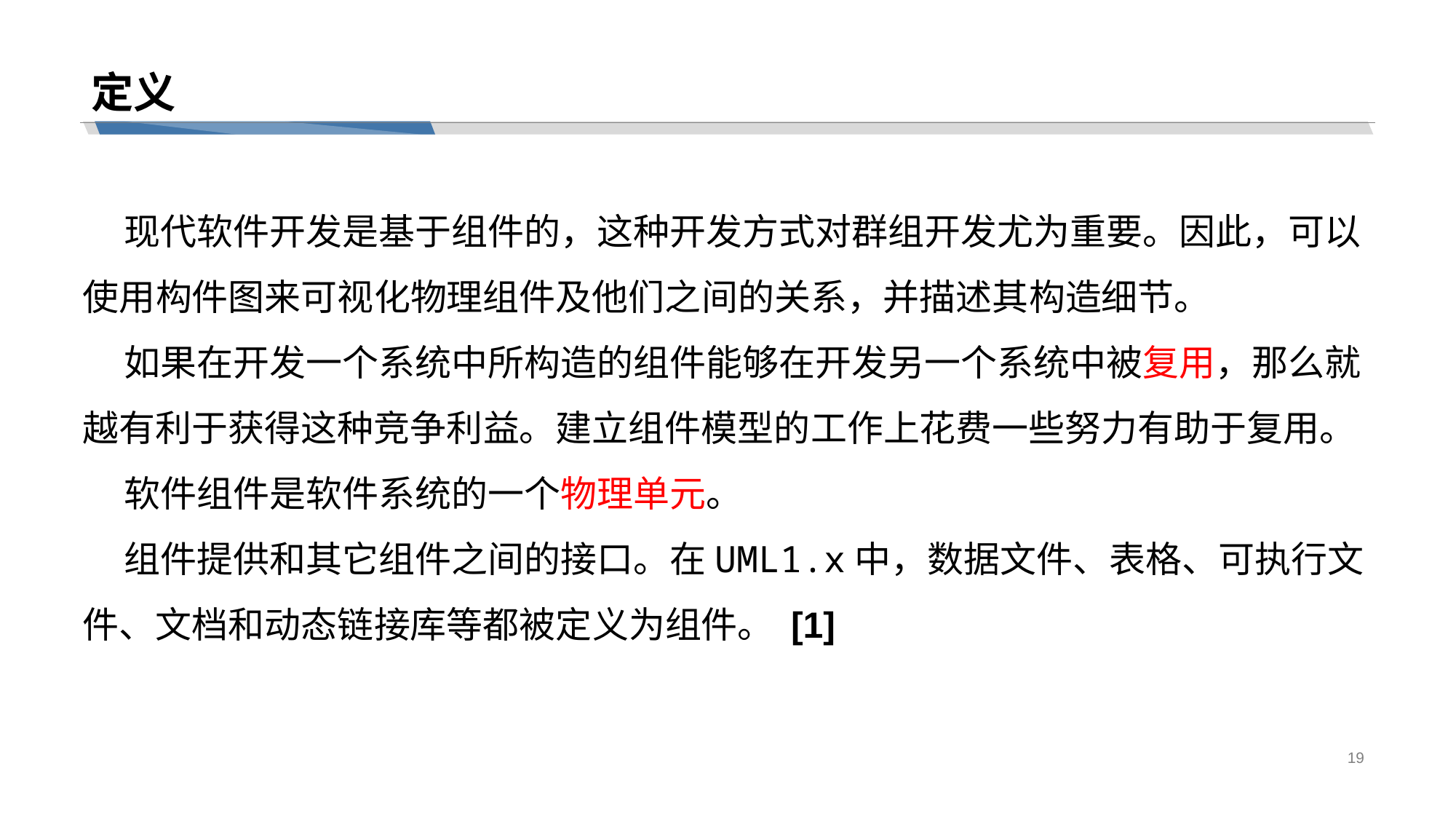

# 定义
    现代软件开发是基于组件的，这种开发方式对群组开发尤为重要。因此，可以使用构件图来可视化物理组件及他们之间的关系，并描述其构造细节。
    如果在开发一个系统中所构造的组件能够在开发另一个系统中被复用，那么就越有利于获得这种竞争利益。建立组件模型的工作上花费一些努力有助于复用。
    软件组件是软件系统的一个物理单元。
    组件提供和其它组件之间的接口。在UML1.x中，数据文件、表格、可执行文件、文档和动态链接库等都被定义为组件。 [1]

19